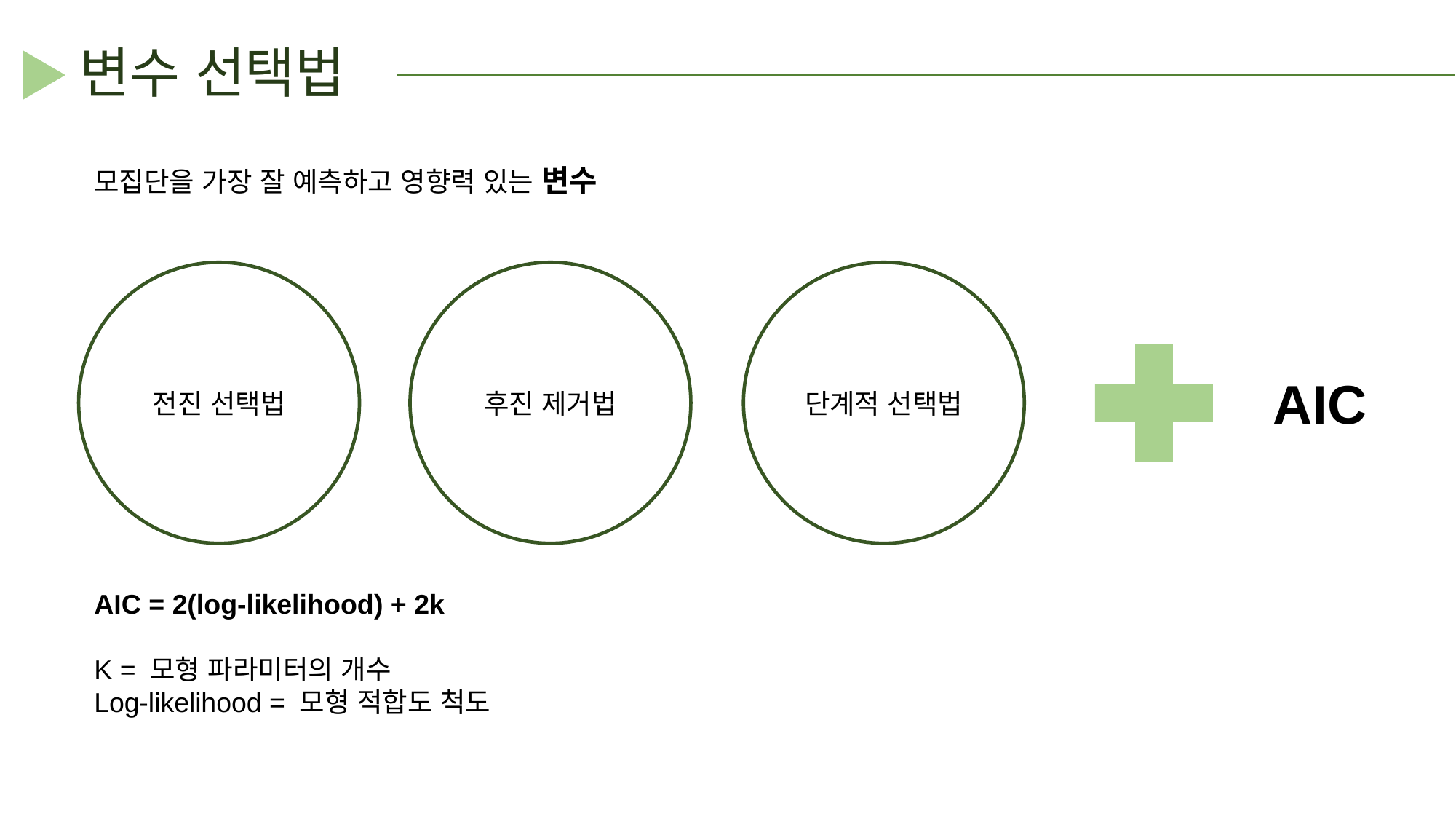

변수 선택법

모집단을 가장 잘 예측하고 영향력 있는 변수
전진 선택법
후진 제거법
단계적 선택법

AIC
AIC = 2(log-likelihood) + 2k

K = 모형 파라미터의 개수
Log-likelihood = 모형 적합도 척도